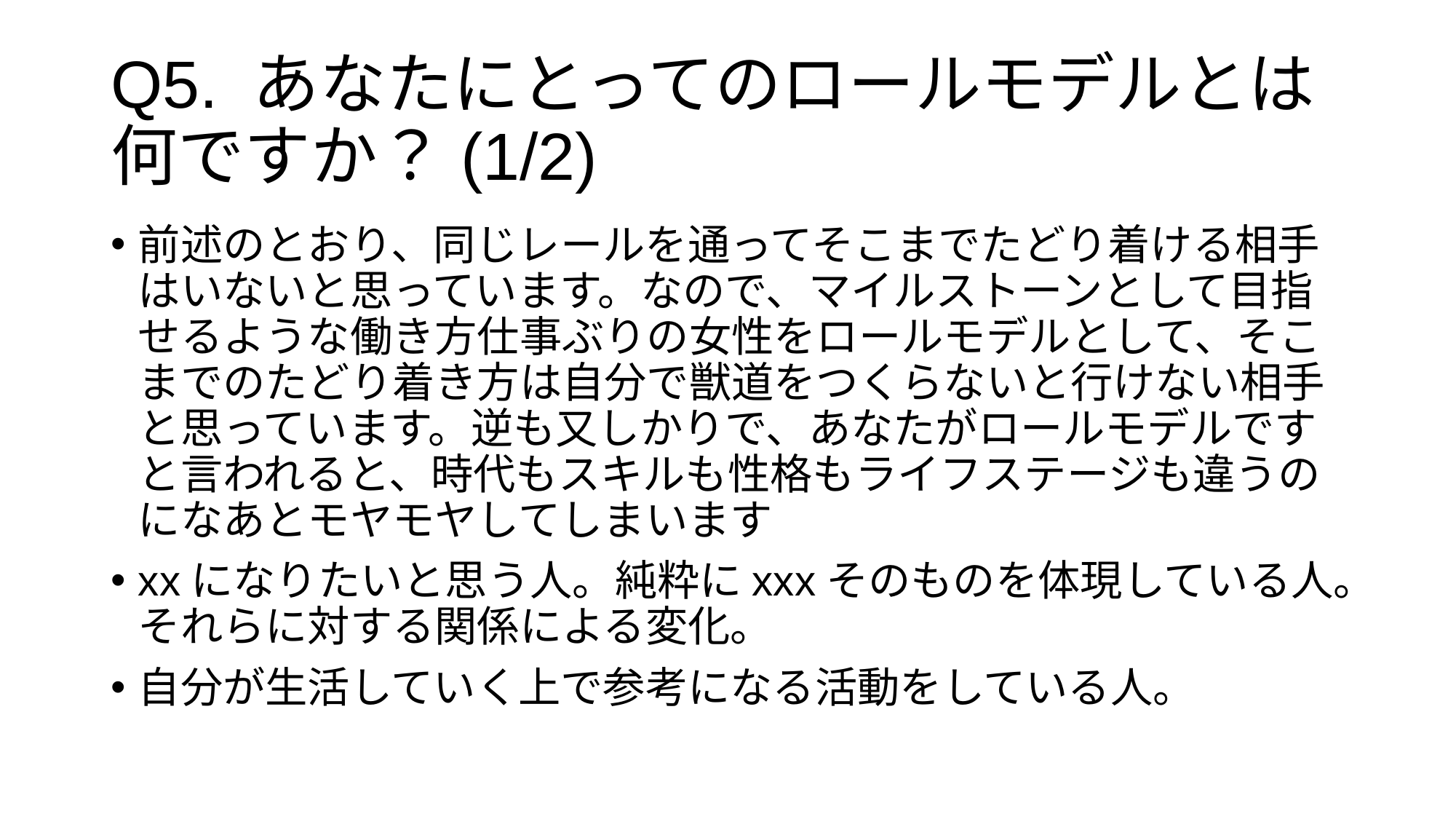

# Q5. あなたにとってのロールモデルとは何ですか？(1/2)
前述のとおり、同じレールを通ってそこまでたどり着ける相手はいないと思っています。なので、マイルストーンとして目指せるような働き方仕事ぶりの女性をロールモデルとして、そこまでのたどり着き方は自分で獣道をつくらないと行けない相手と思っています。逆も又しかりで、あなたがロールモデルですと言われると、時代もスキルも性格もライフステージも違うのになあとモヤモヤしてしまいます
xxになりたいと思う人。純粋にxxxそのものを体現している人。それらに対する関係による変化。
自分が生活していく上で参考になる活動をしている人。